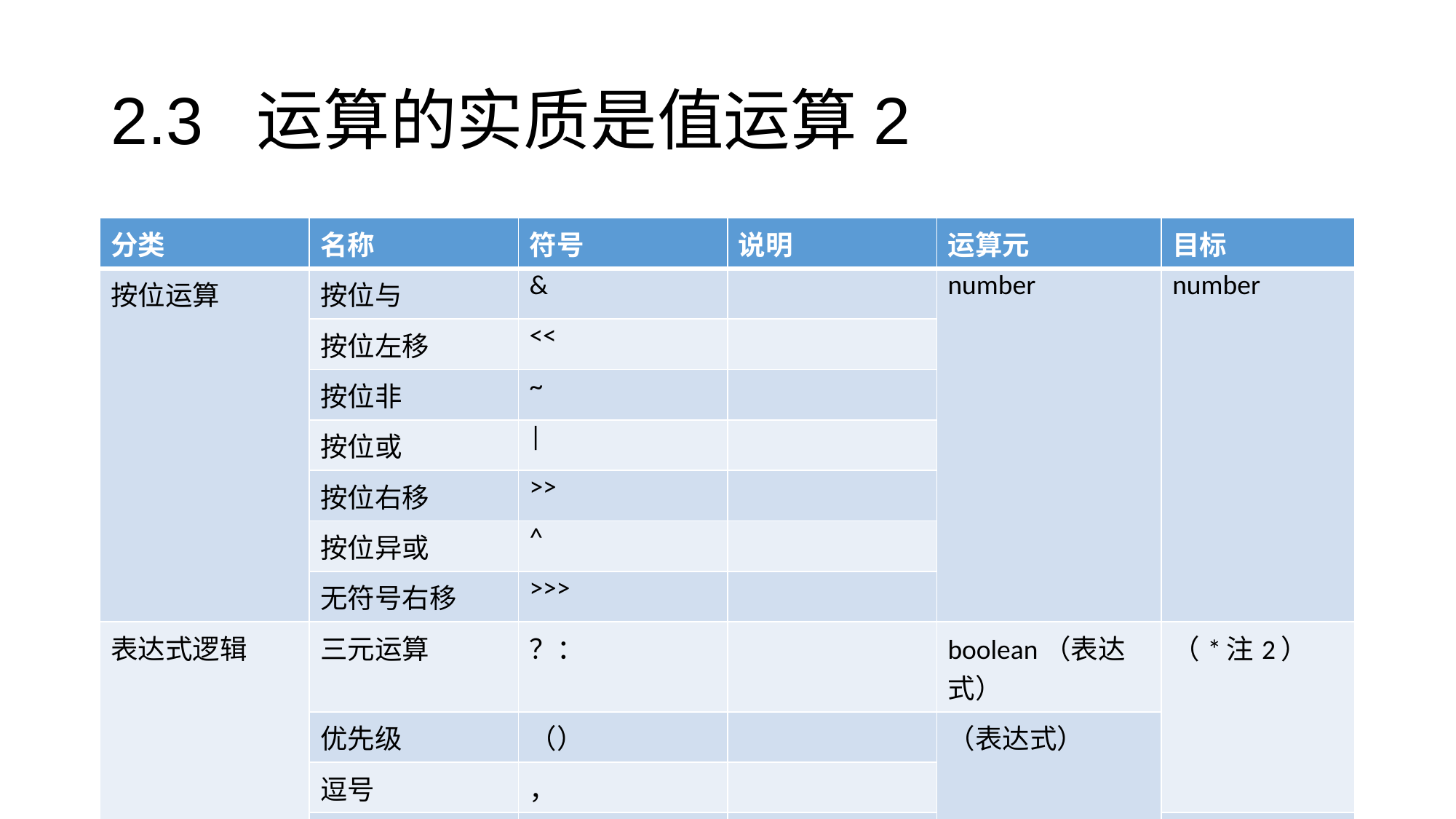

# 2.3  运算的实质是值运算2
| 分类 | 名称 | 符号 | 说明 | 运算元 | 目标 |
| --- | --- | --- | --- | --- | --- |
| 按位运算 | 按位与 | & |  | number | number |
|  | 按位左移 | << |  |  |  |
|  | 按位非 | ~ |  |  |  |
|  | 按位或 | | |  |  |  |
|  | 按位右移 | >> |  |  |  |
|  | 按位异或 | ^ |  |  |  |
|  | 无符号右移 | >>> |  |  |  |
| 表达式逻辑 | 三元运算 | ？： |  | boolean（表达式） | （\*注2） |
|  | 优先级 | （） |  | （表达式） |  |
|  | 逗号 | ， |  |  |  |
|  | void | void |  |  | undefined |